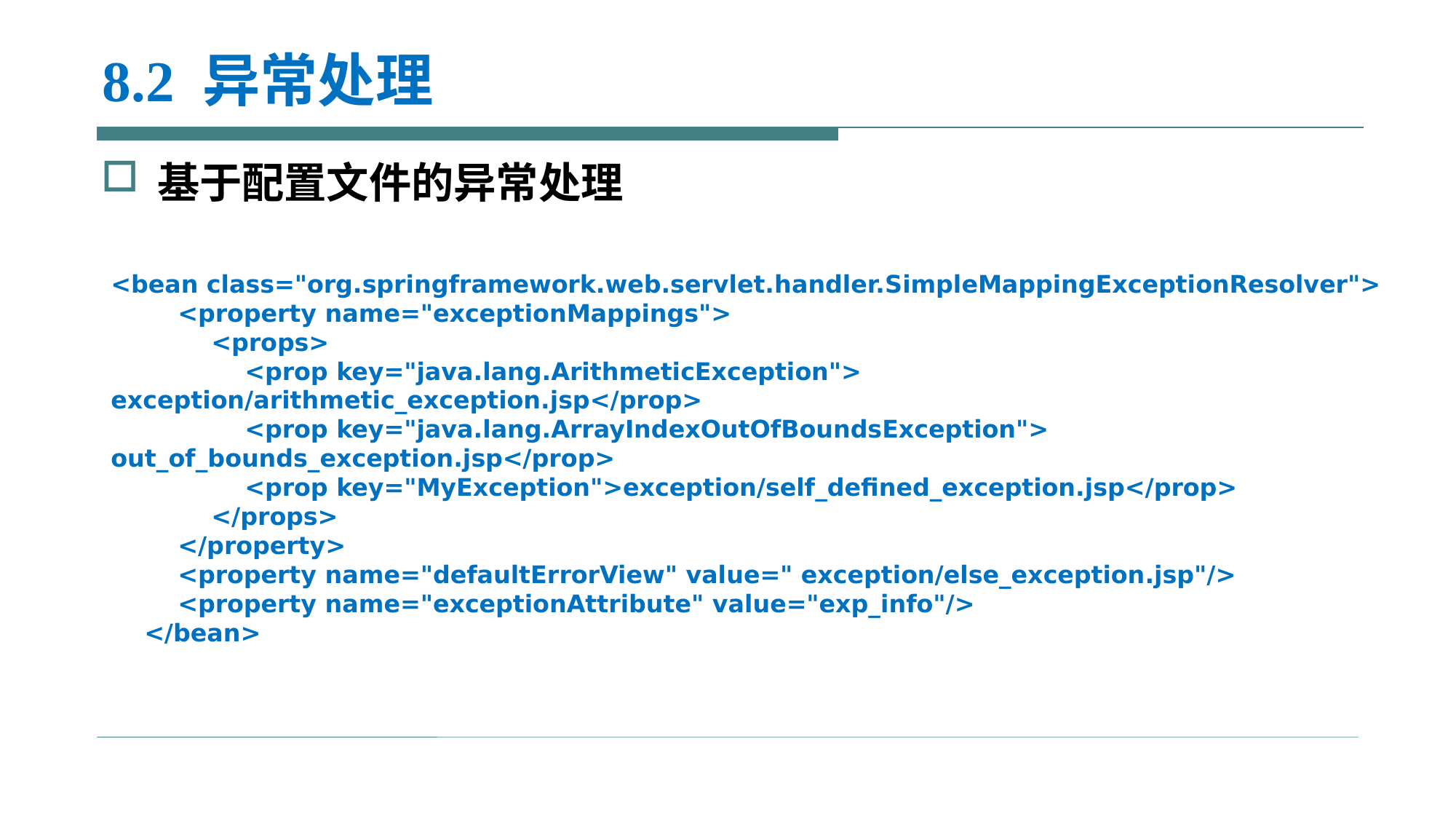

# 8.2 异常处理
基于配置文件的异常处理

<bean class="org.springframework.web.servlet.handler.SimpleMappingExceptionResolver">
        <property name="exceptionMappings">
            <props>
                <prop key="java.lang.ArithmeticException">
exception/arithmetic_exception.jsp</prop>
                <prop key="java.lang.ArrayIndexOutOfBoundsException">
out_of_bounds_exception.jsp</prop>
                <prop key="MyException">exception/self_defined_exception.jsp</prop>
            </props>
        </property>
        <property name="defaultErrorView" value=" exception/else_exception.jsp"/>
        <property name="exceptionAttribute" value="exp_info"/>
    </bean>
13